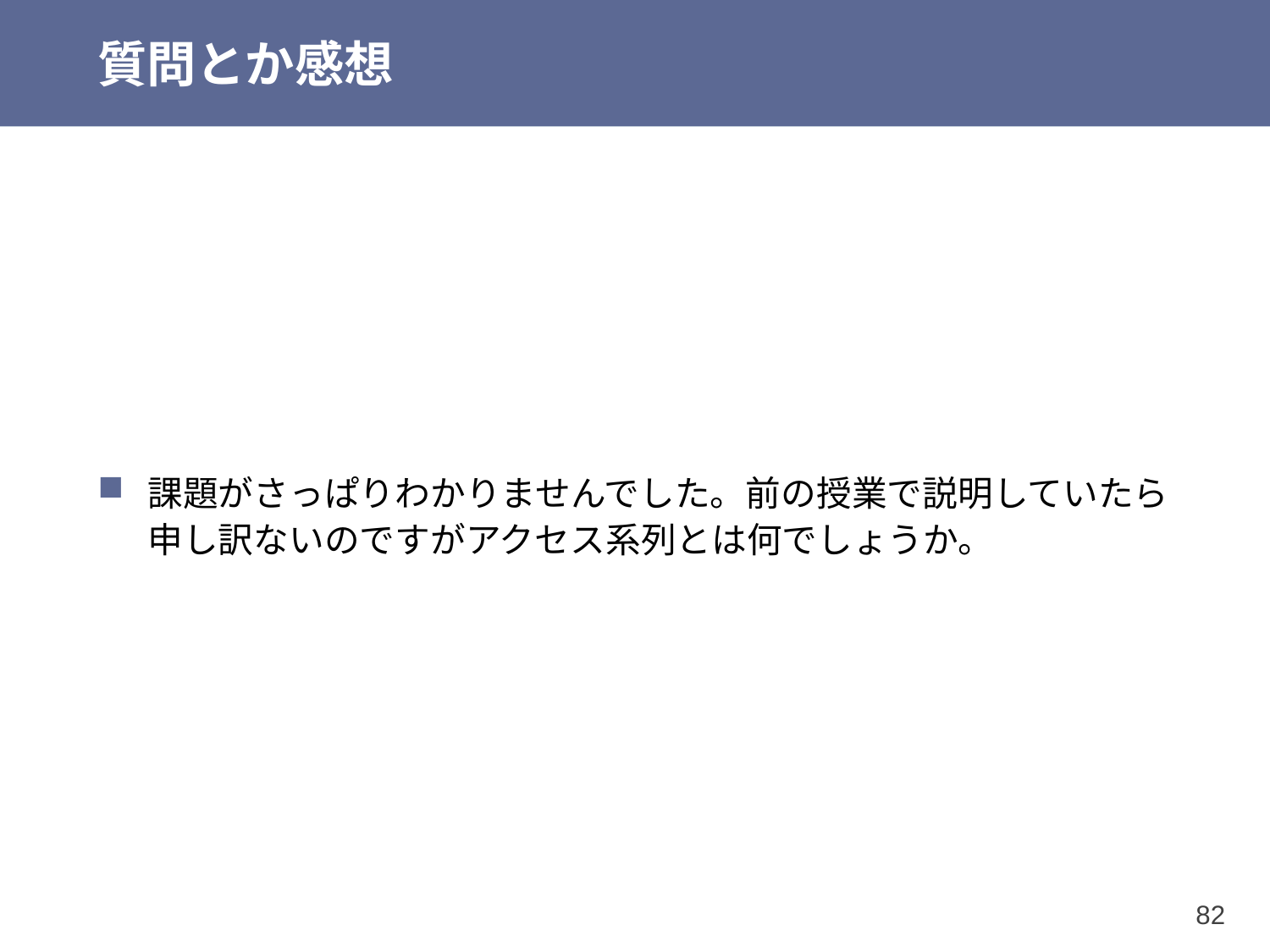

# 質問とか感想
課題がさっぱりわかりませんでした。前の授業で説明していたら申し訳ないのですがアクセス系列とは何でしょうか。